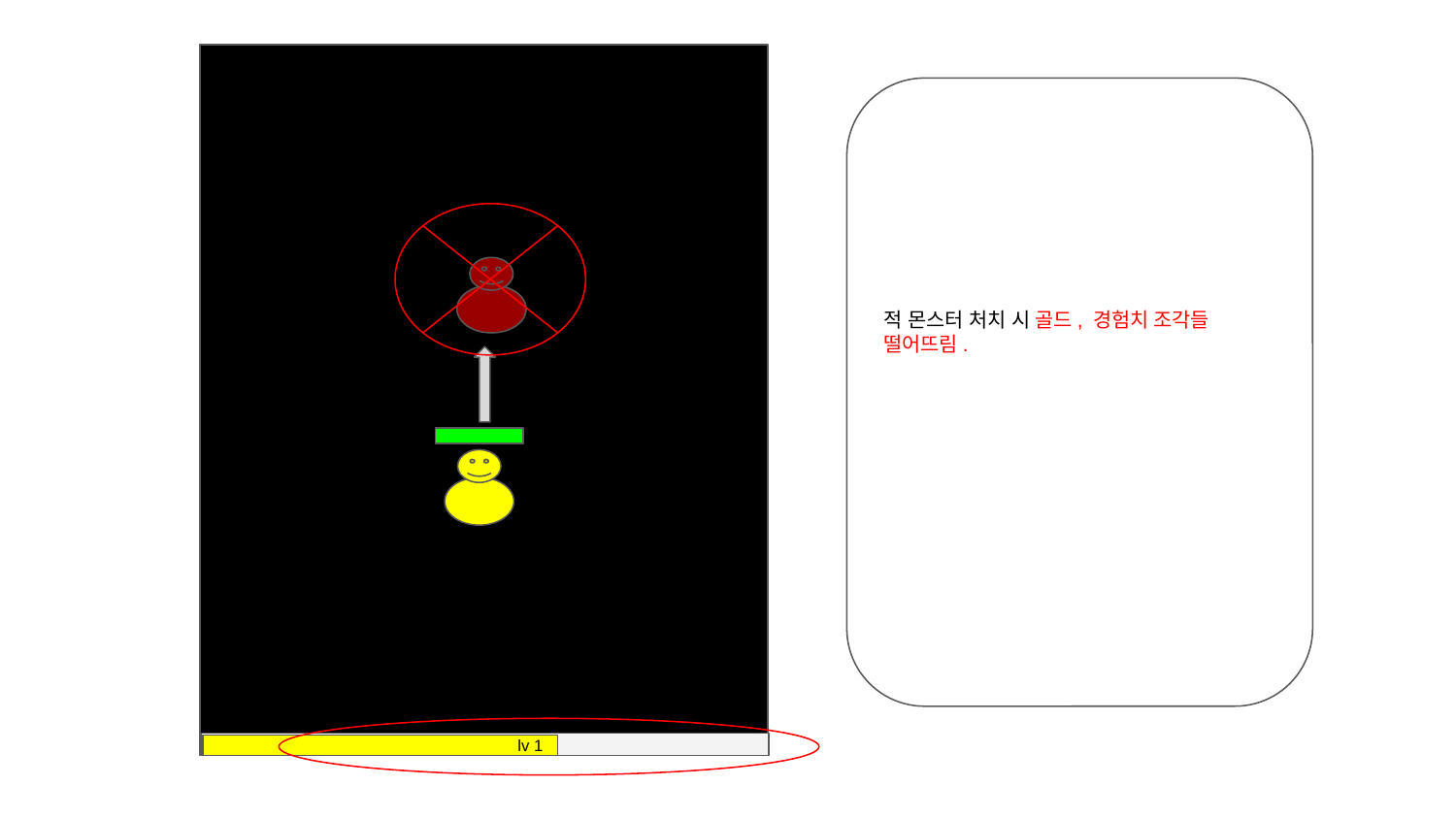

적 몬스터 처치 시 골드, 경험치 조각들 떨어뜨림.

lv 1